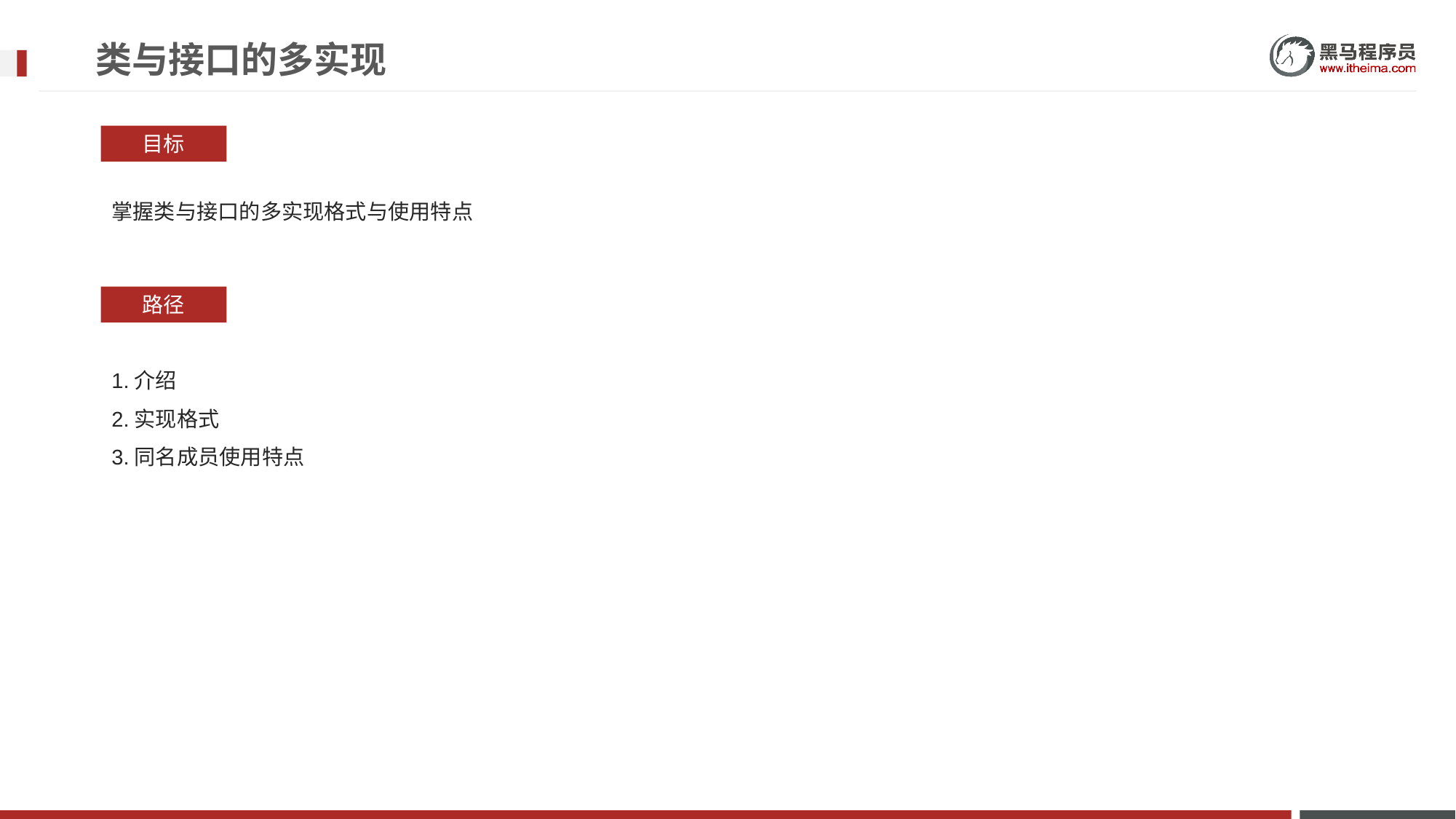

# 类与接口的多实现
目标
掌握类与接口的多实现格式与使用特点
路径
1.介绍
2.实现格式
3.同名成员使用特点